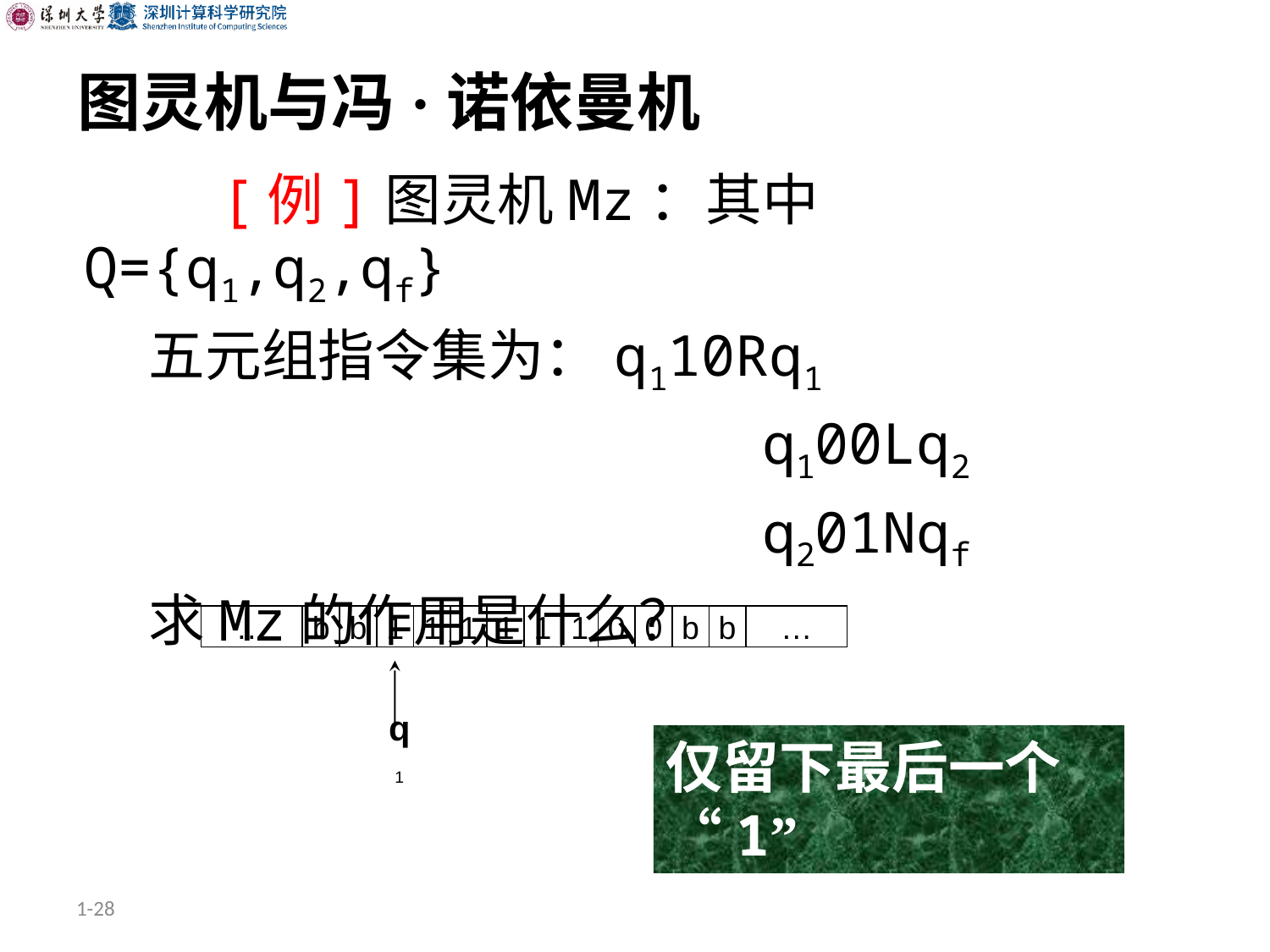

# 图灵机与冯·诺依曼机
    [例]图灵机Mz：其中Q={q1,q2,qf}
    五元组指令集为：q110Rq1
                    q100Lq2
                    q201Nqf
    求Mz的作用是什么？
…
b
b
1
1
1
1
1
1
0
0
b
b
…

q1
仅留下最后一个“1”
1-28